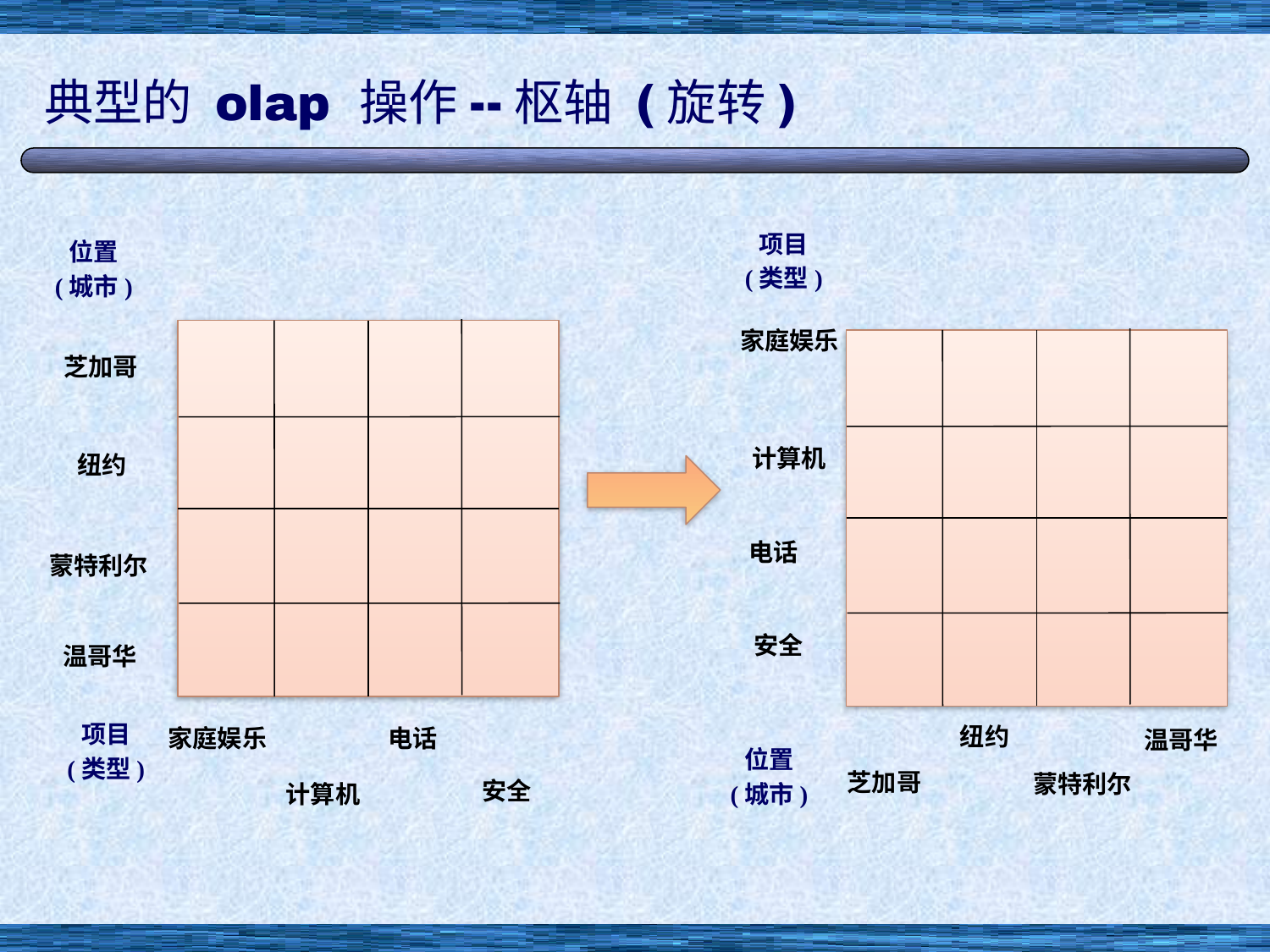

# 典型的 olap 操作--枢轴 (旋转)
项目
(类型)
位置
(城市)
家庭娱乐

芝加哥
计算机
纽约

电话
蒙特利尔
安全
温哥华
项目
(类型)
纽约
家庭娱乐
电话
温哥华
位置
(城市)
芝加哥
蒙特利尔
安全
计算机